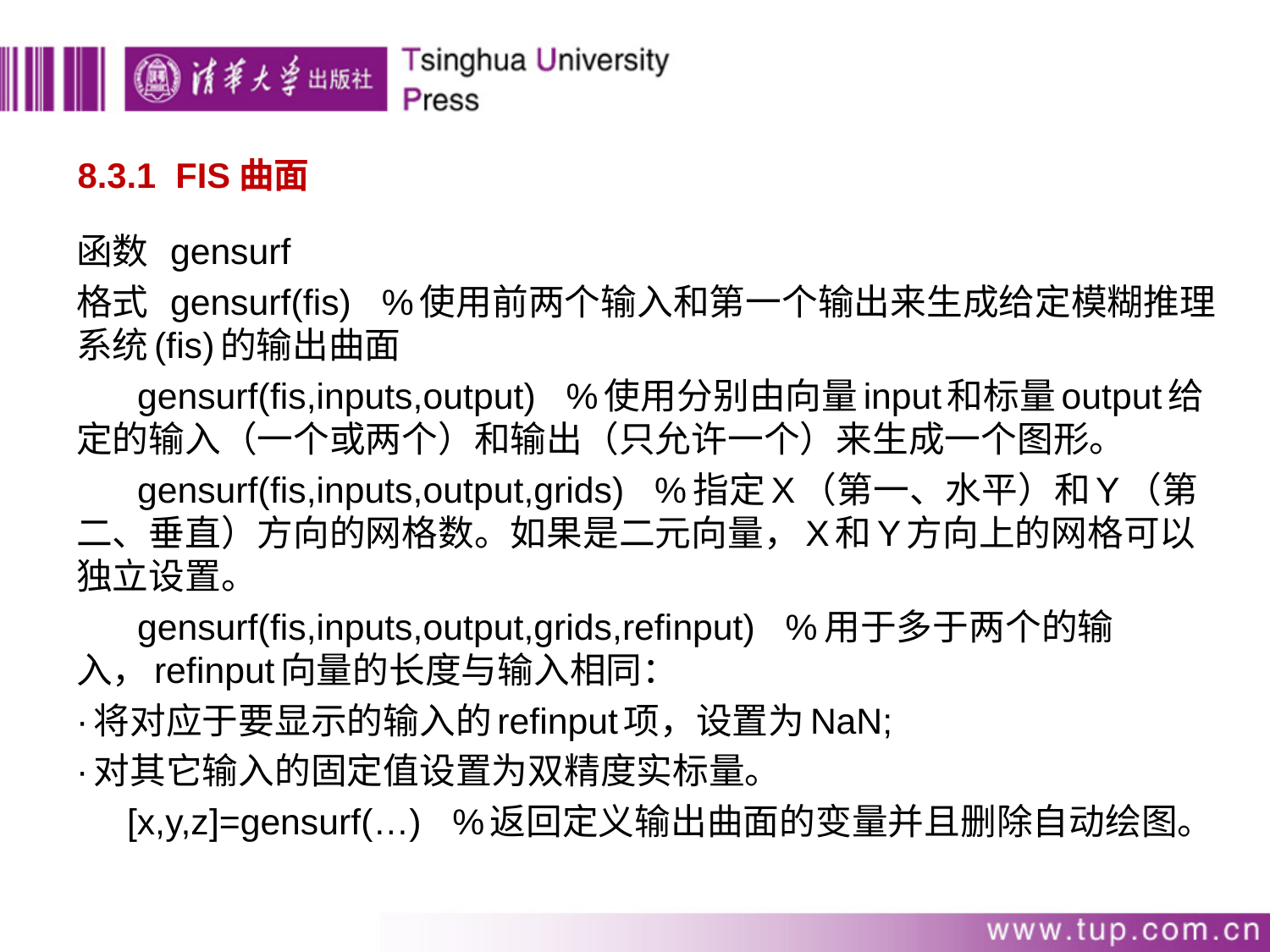

# 8.3.1  FIS曲面
函数  gensurf
格式  gensurf(fis)   %使用前两个输入和第一个输出来生成给定模糊推理系统(fis)的输出曲面
      gensurf(fis,inputs,output)   %使用分别由向量input和标量output给定的输入（一个或两个）和输出（只允许一个）来生成一个图形。
      gensurf(fis,inputs,output,grids)   %指定X（第一、水平）和Y（第二、垂直）方向的网格数。如果是二元向量，X和Y方向上的网格可以独立设置。
      gensurf(fis,inputs,output,grids,refinput)   %用于多于两个的输入，refinput向量的长度与输入相同：
·将对应于要显示的输入的refinput项，设置为NaN;
·对其它输入的固定值设置为双精度实标量。
     [x,y,z]=gensurf(…)   %返回定义输出曲面的变量并且删除自动绘图。